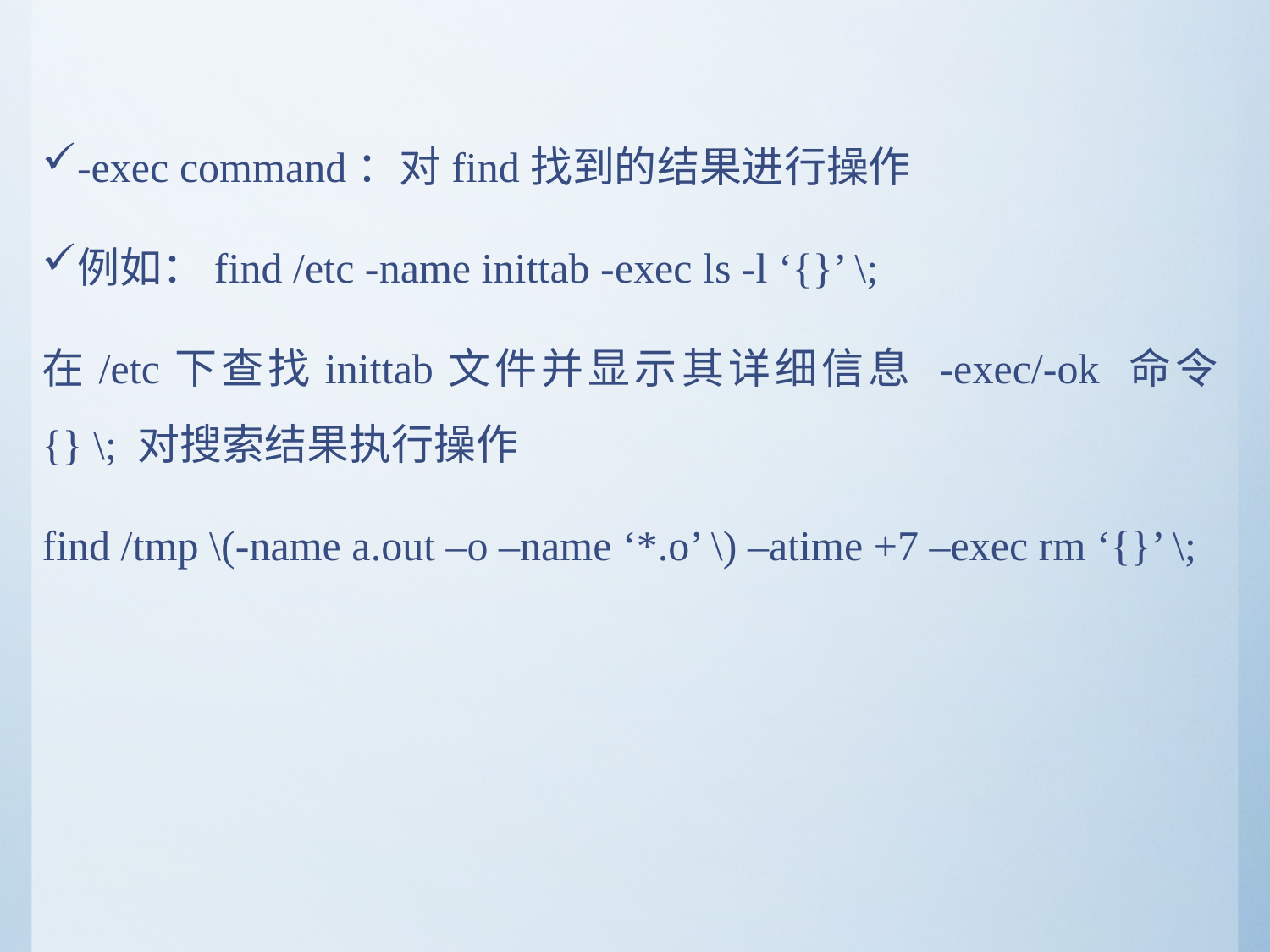

-exec command：对find找到的结果进行操作
例如：find /etc -name inittab -exec ls -l ‘{}’ \;
在/etc下查找inittab文件并显示其详细信息 -exec/-ok 命令 {} \; 对搜索结果执行操作
find /tmp \(-name a.out –o –name ‘*.o’ \) –atime +7 –exec rm ‘{}’ \;